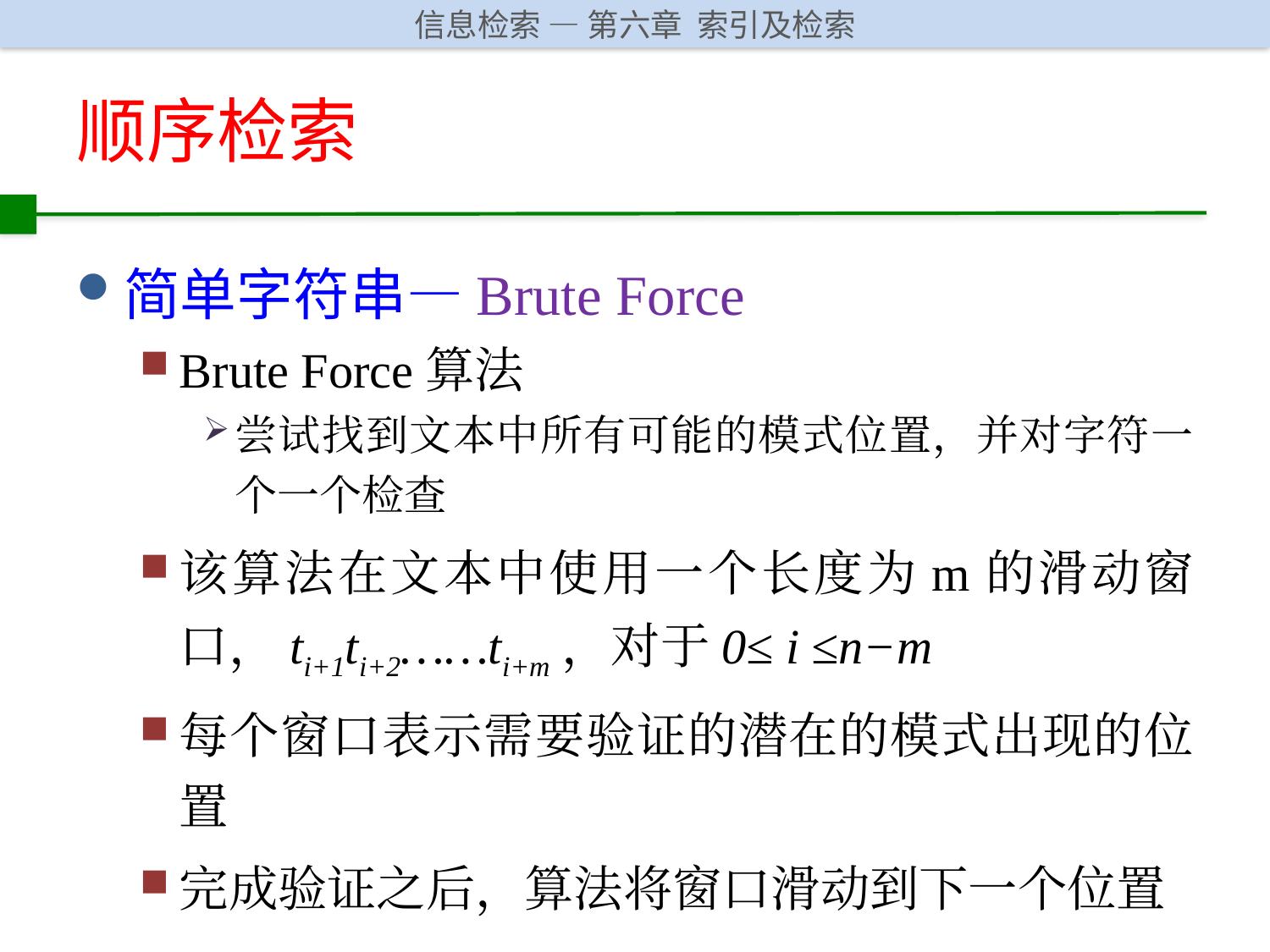

# 顺序检索
简单字符串—Brute Force
Brute Force算法
尝试找到文本中所有可能的模式位置，并对字符一个一个检查
该算法在文本中使用一个长度为m的滑动窗口，ti+1ti+2……ti+m，对于0≤ i ≤n−m
每个窗口表示需要验证的潜在的模式出现的位置
完成验证之后，算法将窗口滑动到下一个位置